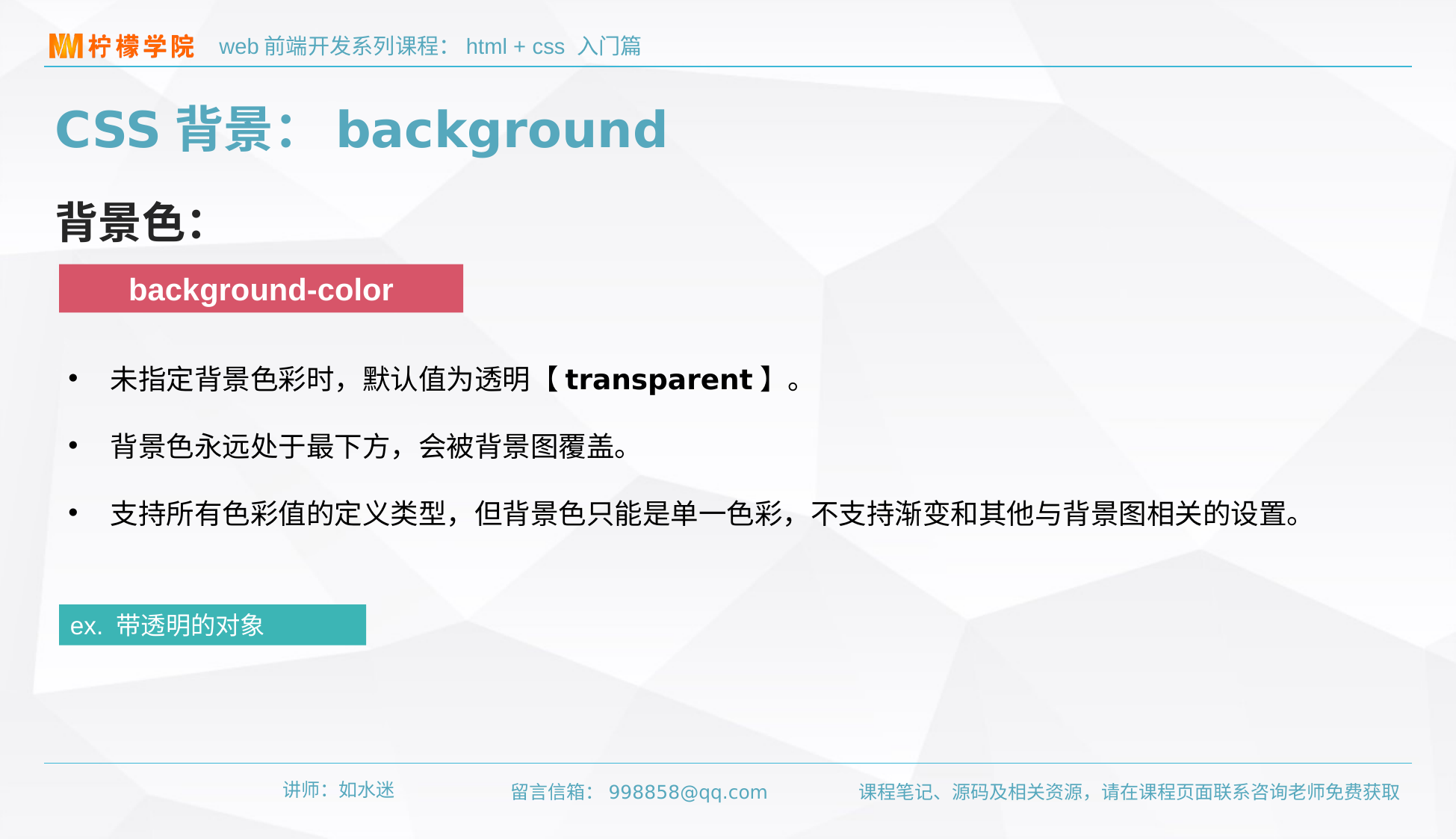

CSS背景：background
背景色：
background-color
未指定背景色彩时，默认值为透明【transparent】。
背景色永远处于最下方，会被背景图覆盖。
支持所有色彩值的定义类型，但背景色只能是单一色彩，不支持渐变和其他与背景图相关的设置。
ex. 带透明的对象